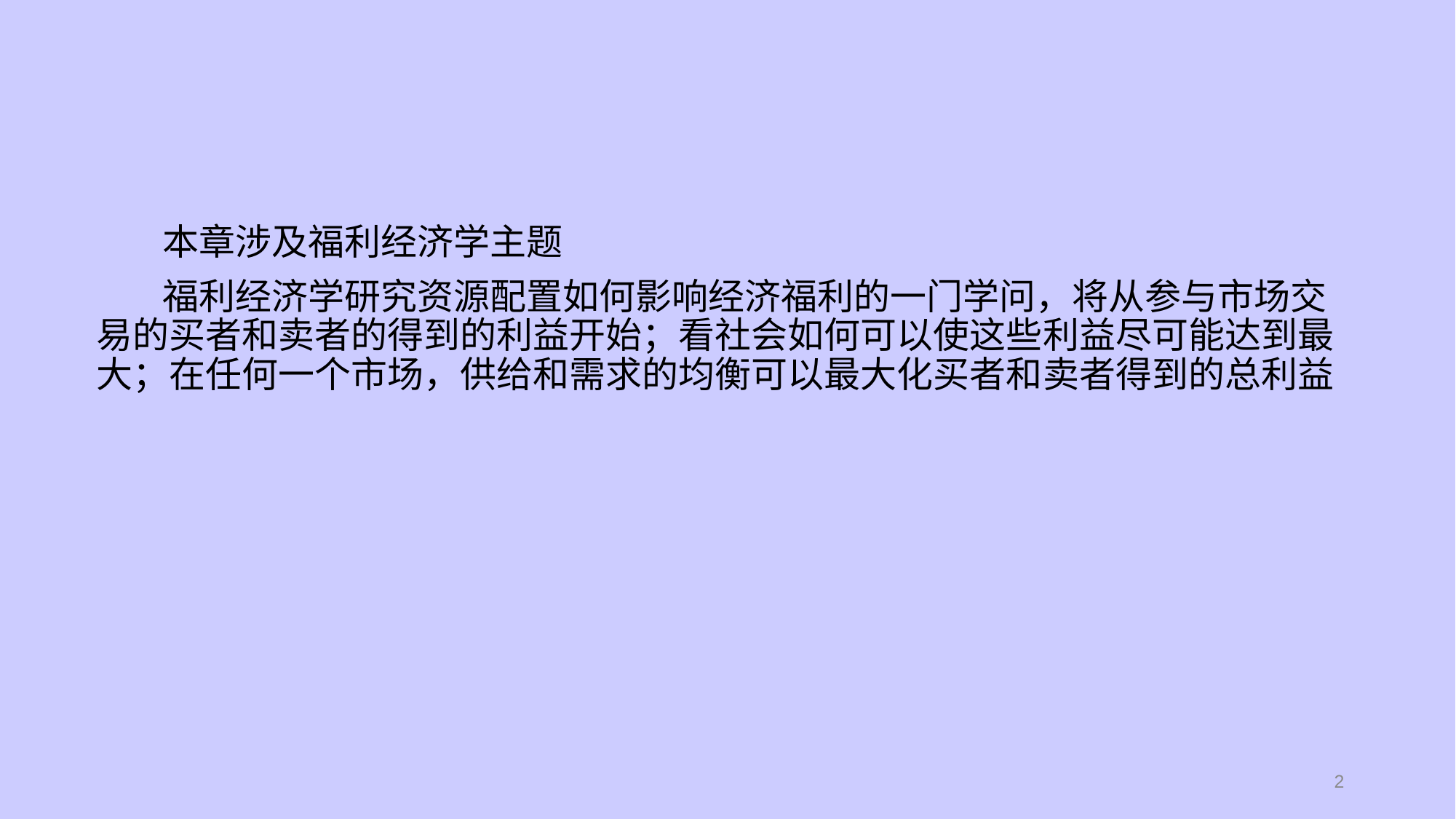

#
       本章涉及福利经济学主题
       福利经济学研究资源配置如何影响经济福利的一门学问，将从参与市场交易的买者和卖者的得到的利益开始；看社会如何可以使这些利益尽可能达到最大；在任何一个市场，供给和需求的均衡可以最大化买者和卖者得到的总利益

2